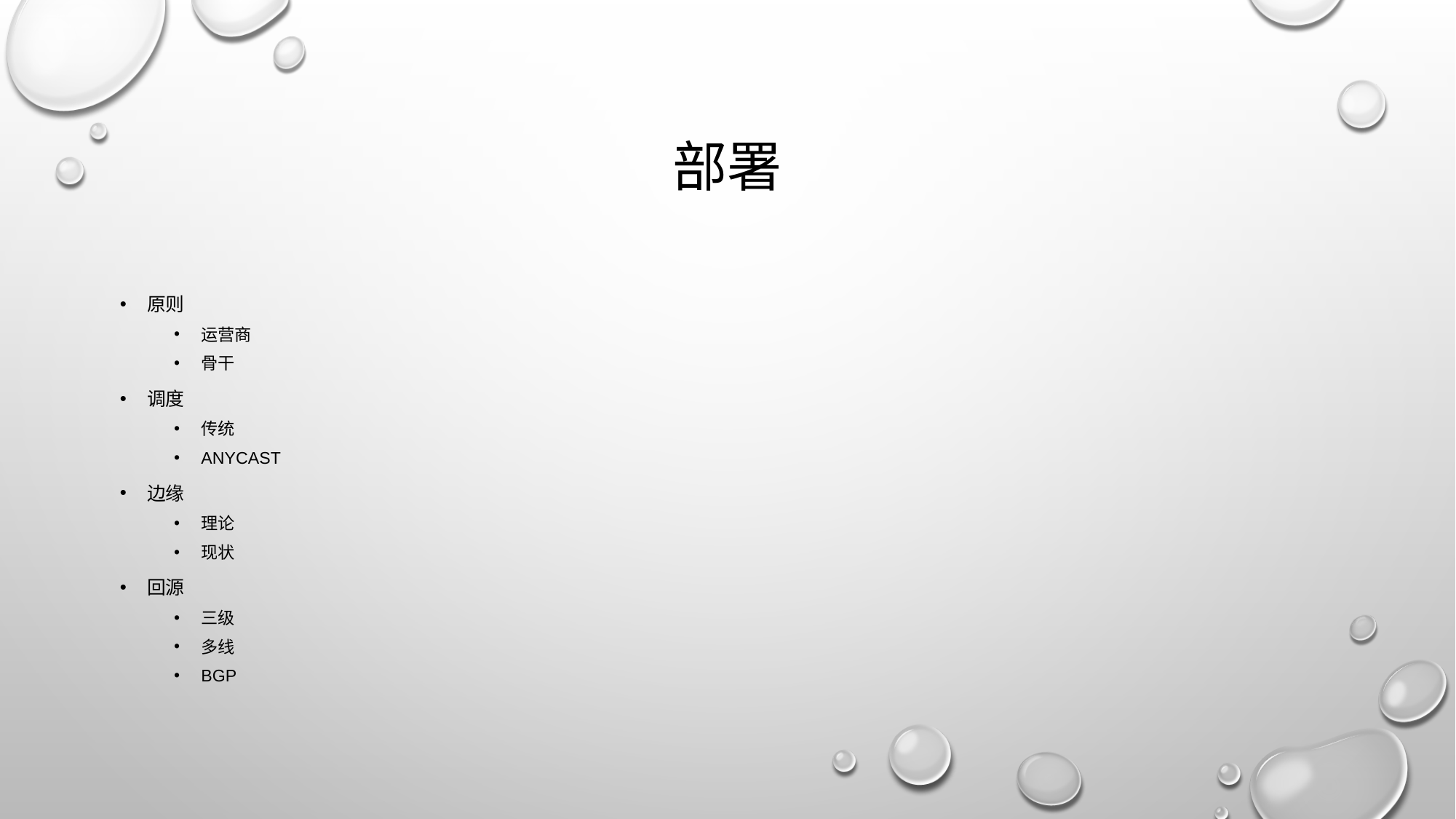

# 部署
原则
运营商
骨干
调度
传统
anycast
边缘
理论
现状
回源
三级
多线
BGP